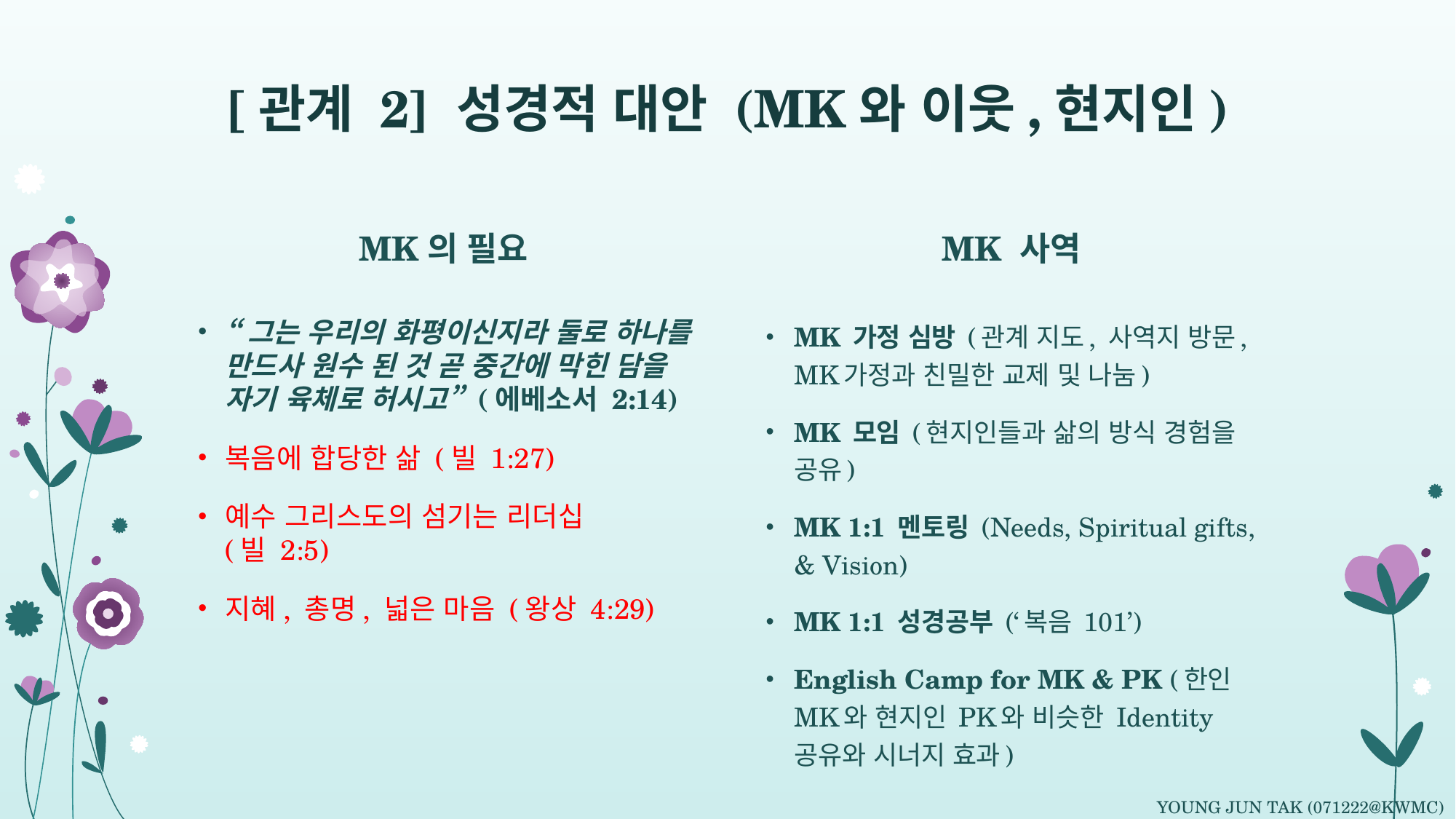

# [관계 2] 성경적 대안 (MK와 이웃,현지인)
MK의 필요

MK 사역

MK 가정 심방 (관계 지도, 사역지 방문, MK가정과 친밀한 교제 및 나눔)
MK 모임 (현지인들과 삶의 방식 경험을 공유)
MK 1:1 멘토링 (Needs, Spiritual gifts, & Vision)
MK 1:1 성경공부 (‘복음 101’)
English Camp for MK & PK (한인 MK와 현지인 PK와 비슷한 Identity 공유와 시너지 효과)

“그는 우리의 화평이신지라 둘로 하나를 만드사 원수 된 것 곧 중간에 막힌 담을 자기 육체로 허시고” (에베소서 2:14)
복음에 합당한 삶 (빌 1:27)
예수 그리스도의 섬기는 리더십
(빌 2:5)
지혜, 총명, 넓은 마음 (왕상 4:29)

YOUNG JUN TAK (071222@KWMC)